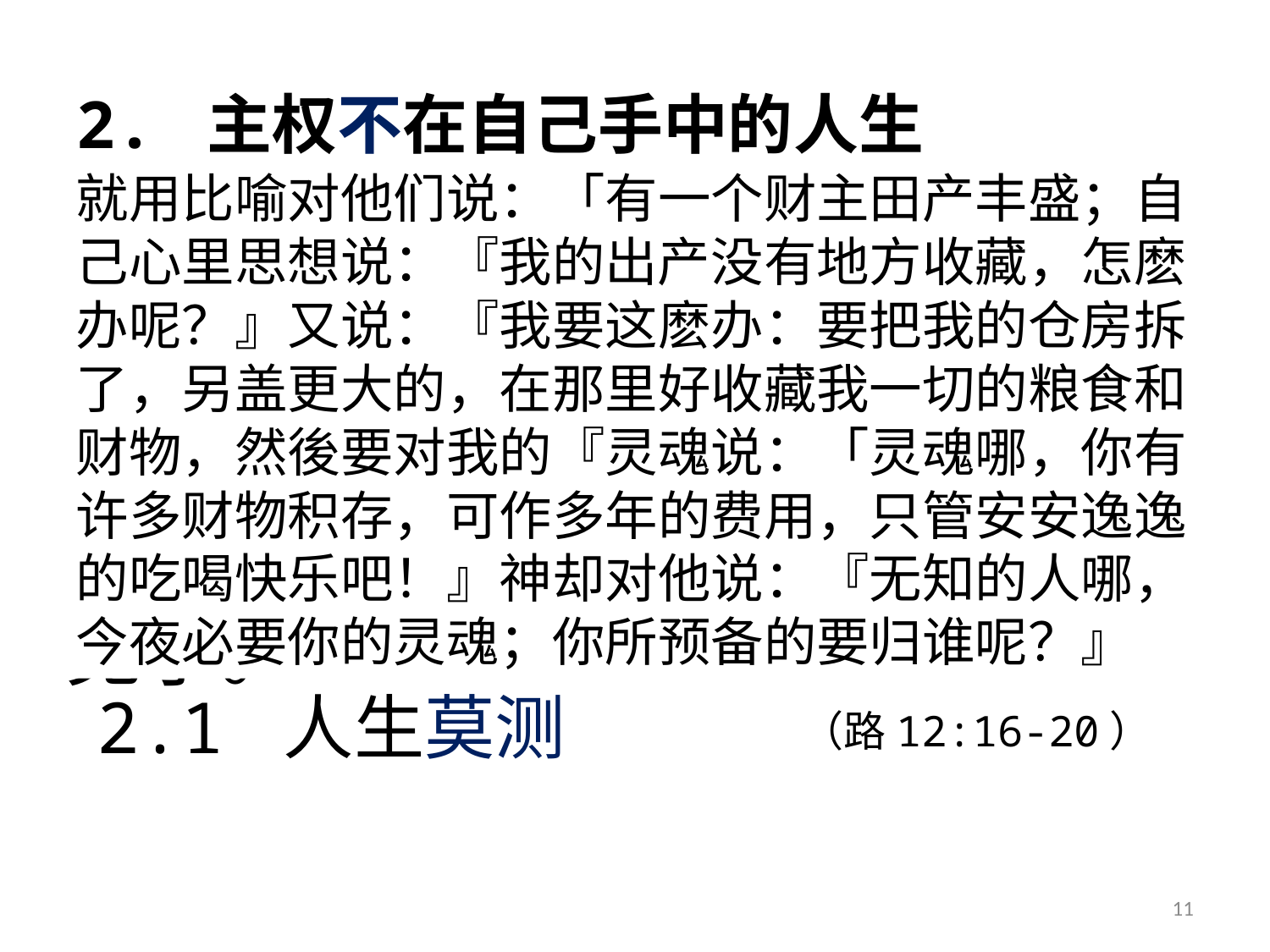

# 2. 主权不在自己手中的人生 （无常的人生）
就用比喻对他们说：「有一个财主田产丰盛；自己心里思想说：『我的出产没有地方收藏，怎麽办呢？』又说：『我要这麽办：要把我的仓房拆了，另盖更大的，在那里好收藏我一切的粮食和财物，然後要对我的『灵魂说：「灵魂哪，你有许多财物积存，可作多年的费用，只管安安逸逸的吃喝快乐吧！』神却对他说：『无知的人哪，今夜必要你的灵魂；你所预备的要归谁呢？』
14 其实明天如何，你们还不知道。你们的生命是什么呢？你们原来是一片云雾，出现片刻就不见了。
2.1 人生莫测
（路12:16-20）
11